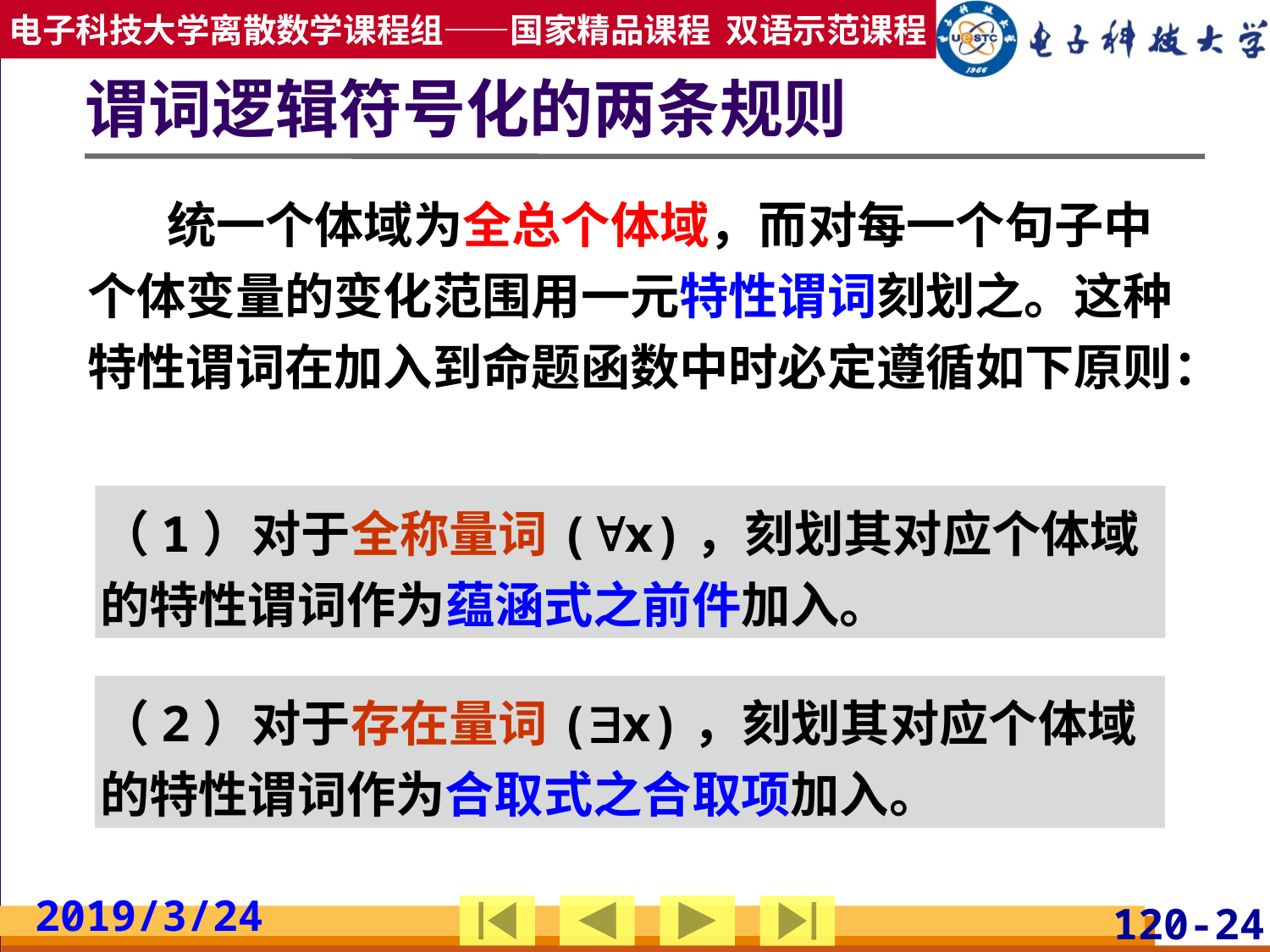

# 谓词逻辑符号化的两条规则
      统一个体域为全总个体域，而对每一个句子中个体变量的变化范围用一元特性谓词刻划之。这种特性谓词在加入到命题函数中时必定遵循如下原则：
（1）对于全称量词(∀x)，刻划其对应个体域的特性谓词作为蕴涵式之前件加入。
（2）对于存在量词(∃x)，刻划其对应个体域的特性谓词作为合取式之合取项加入。
2019/3/24